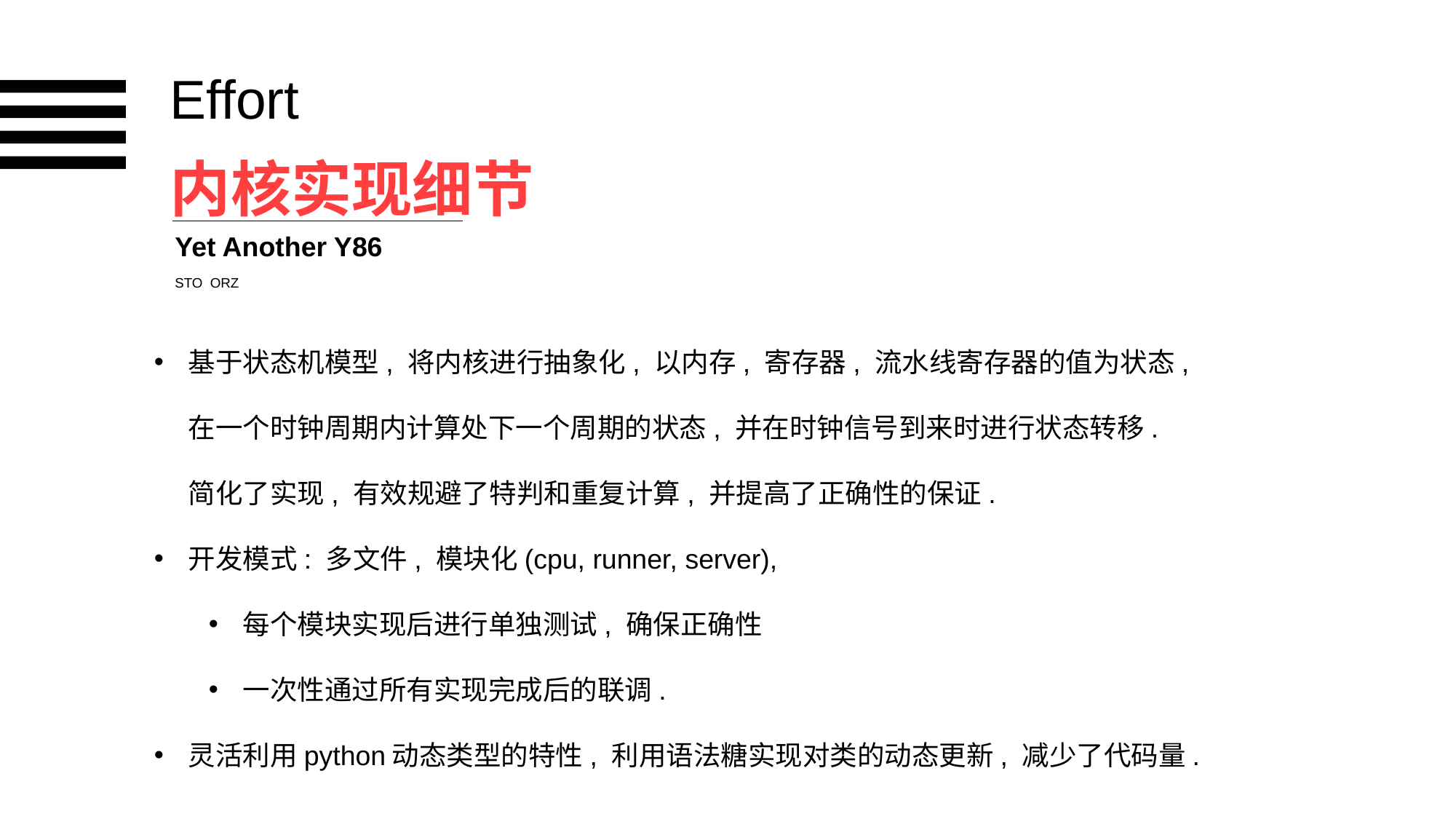

内核实现细节
Effort
STO  ORZ
Yet Another Y86

基于状态机模型, 将内核进行抽象化, 以内存, 寄存器, 流水线寄存器的值为状态, 在一个时钟周期内计算处下一个周期的状态, 并在时钟信号到来时进行状态转移. 简化了实现, 有效规避了特判和重复计算, 并提高了正确性的保证.
开发模式: 多文件, 模块化(cpu, runner, server),
每个模块实现后进行单独测试, 确保正确性
一次性通过所有实现完成后的联调.
灵活利用python动态类型的特性, 利用语法糖实现对类的动态更新, 减少了代码量.